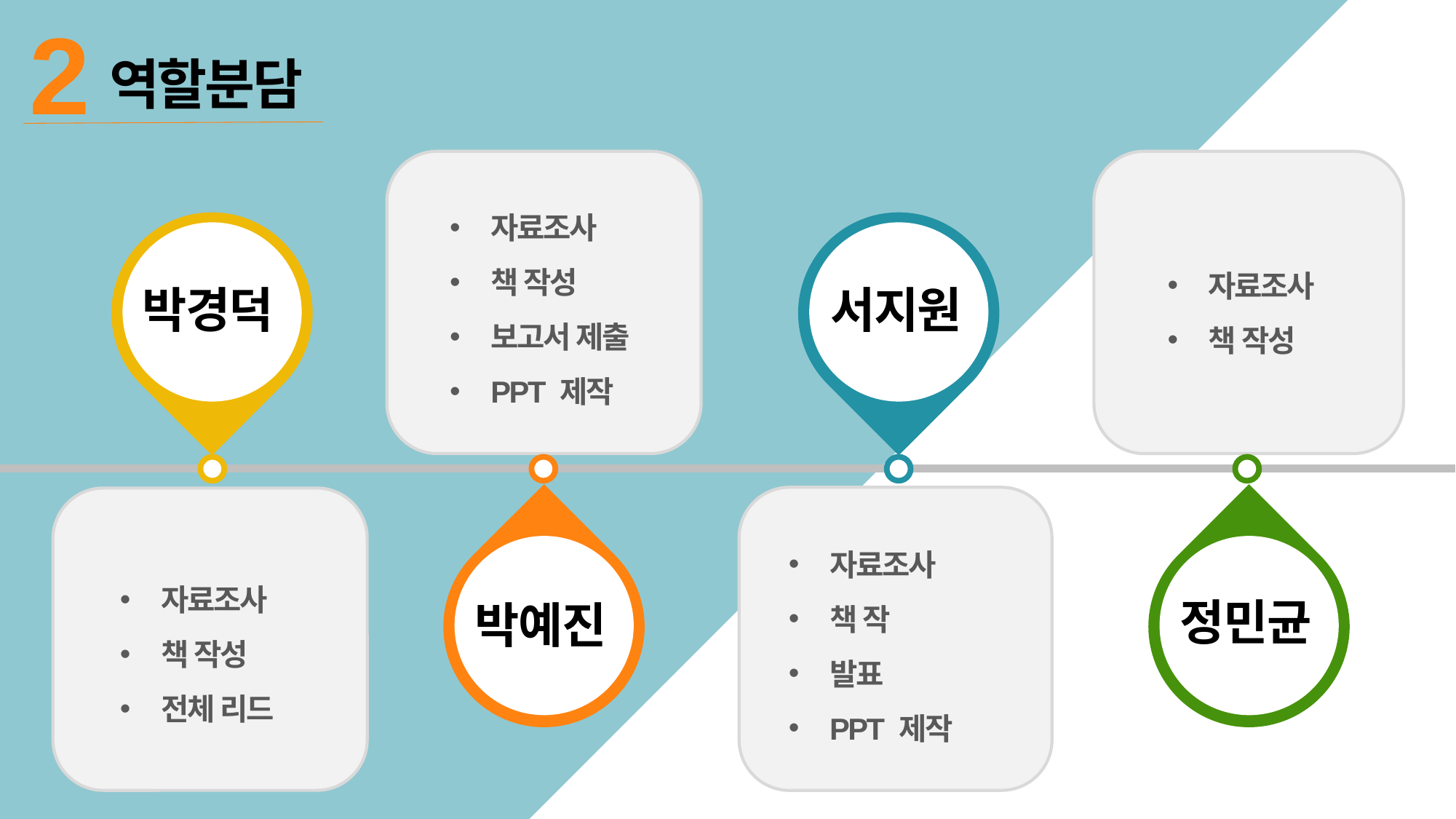

2

역할분담

자료조사
책 작성
보고서 제출
PPT 제작

자료조사
책 작성
박경덕
서지원

자료조사
책 작
발표
PPT 제작

자료조사
책 작성
전체 리드
정민균
박예진